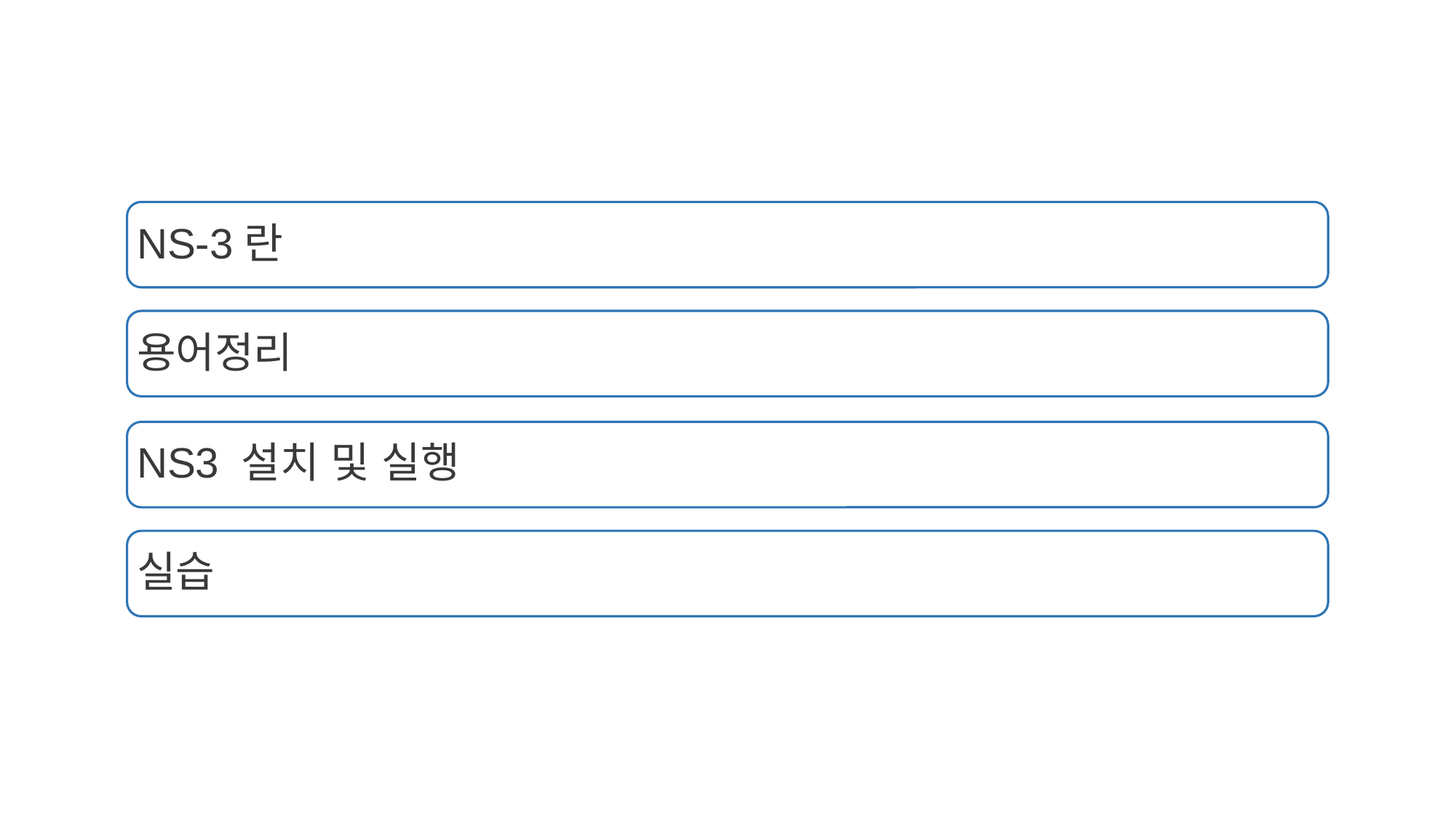

NS-3란
용어정리
NS3 설치 및 실행
실습